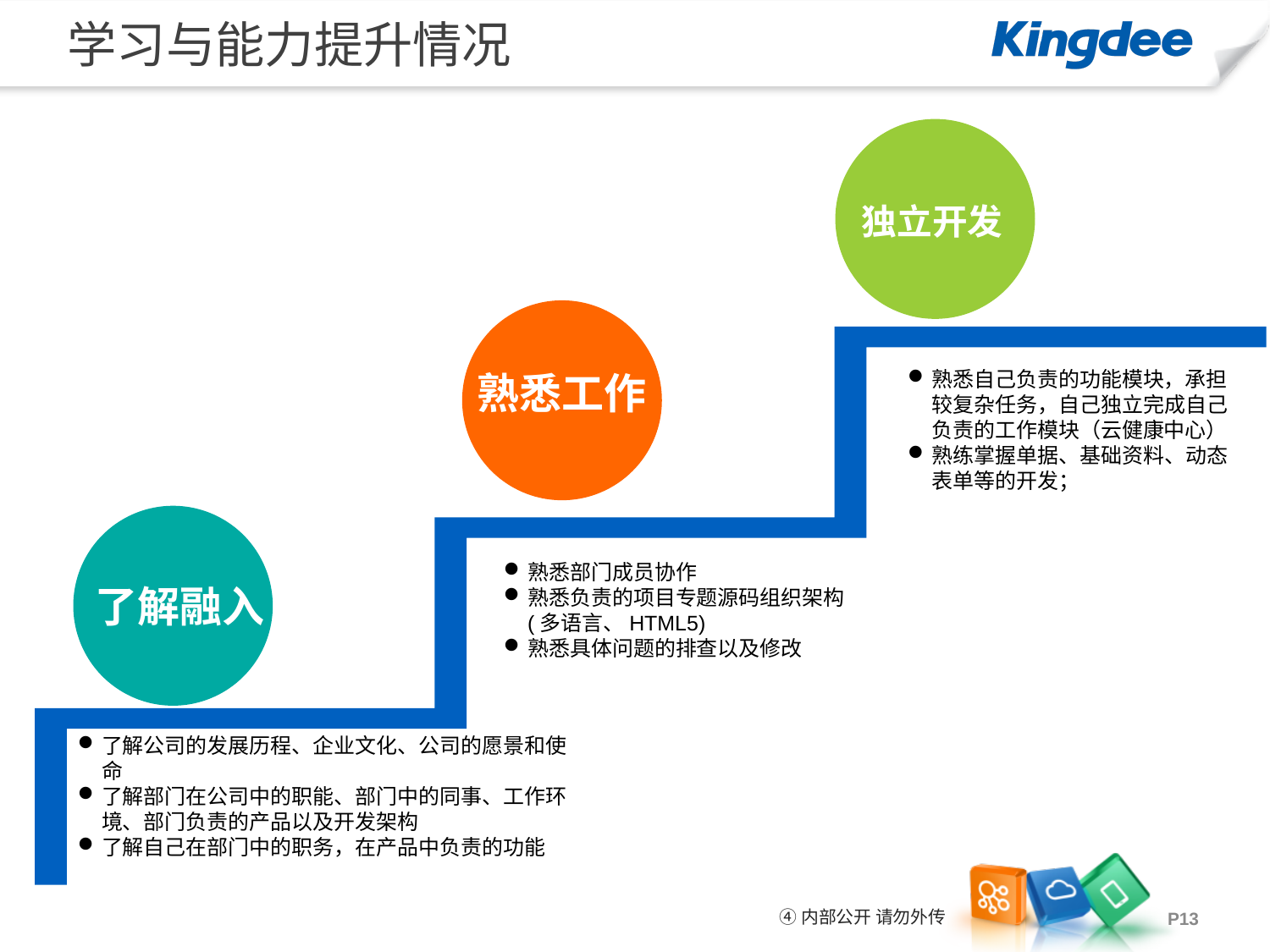

# 学习与能力提升情况

独立开发

熟悉自己负责的功能模块，承担较复杂任务，自己独立完成自己负责的工作模块（云健康中心）
熟练掌握单据、基础资料、动态表单等的开发；
熟悉工作

熟悉部门成员协作
熟悉负责的项目专题源码组织架构(多语言、HTML5)
熟悉具体问题的排查以及修改

了解融入
了解公司的发展历程、企业文化、公司的愿景和使命
了解部门在公司中的职能、部门中的同事、工作环境、部门负责的产品以及开发架构
了解自己在部门中的职务，在产品中负责的功能